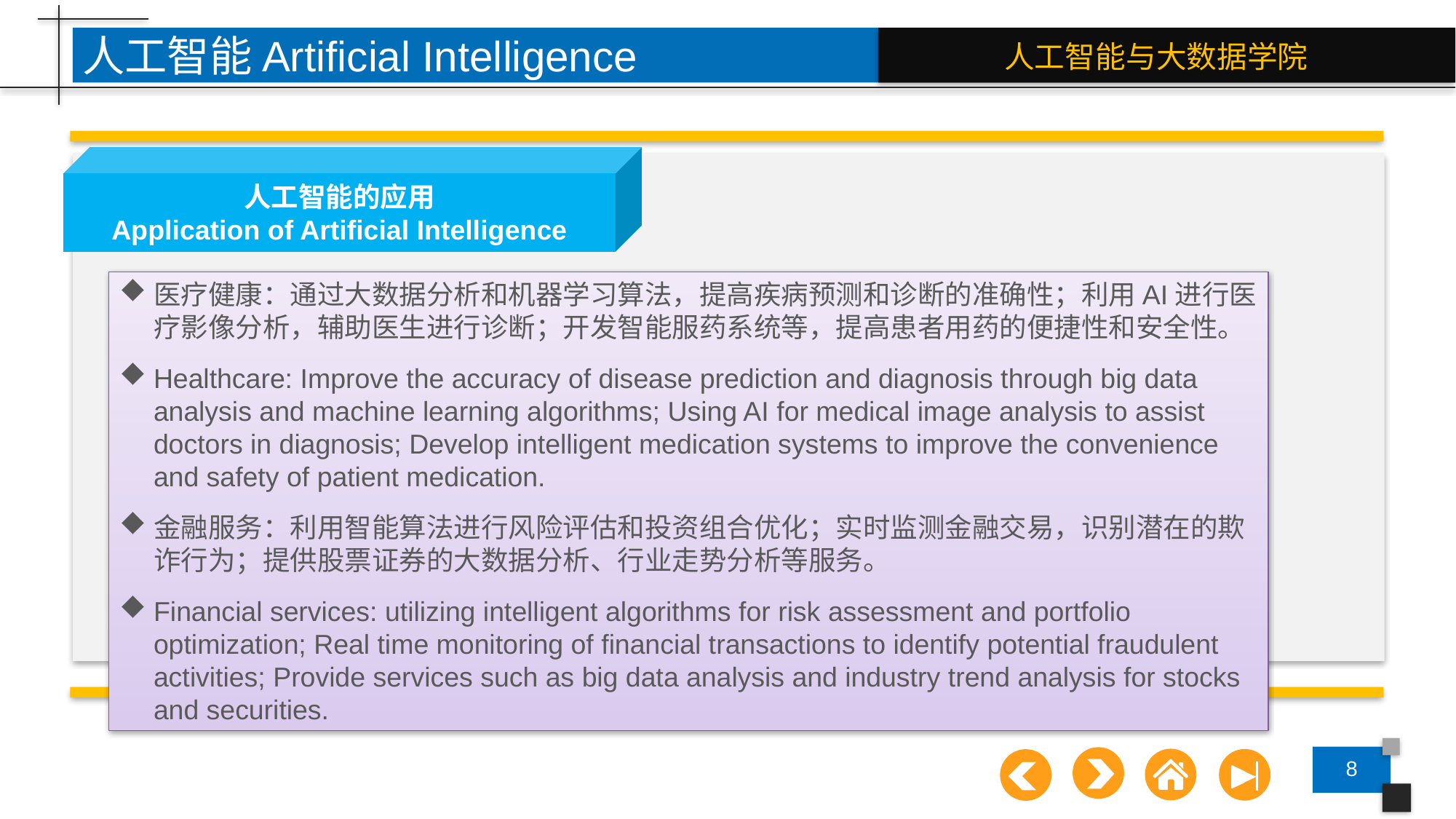

人工智能Artificial Intelligence
人工智能的应用
Application of Artificial Intelligence
医疗健康：通过大数据分析和机器学习算法，提高疾病预测和诊断的准确性；利用AI进行医疗影像分析，辅助医生进行诊断；开发智能服药系统等，提高患者用药的便捷性和安全性。
Healthcare: Improve the accuracy of disease prediction and diagnosis through big data analysis and machine learning algorithms; Using AI for medical image analysis to assist doctors in diagnosis; Develop intelligent medication systems to improve the convenience and safety of patient medication.
金融服务：利用智能算法进行风险评估和投资组合优化；实时监测金融交易，识别潜在的欺诈行为；提供股票证券的大数据分析、行业走势分析等服务。
Financial services: utilizing intelligent algorithms for risk assessment and portfolio optimization; Real time monitoring of financial transactions to identify potential fraudulent activities; Provide services such as big data analysis and industry trend analysis for stocks and securities.